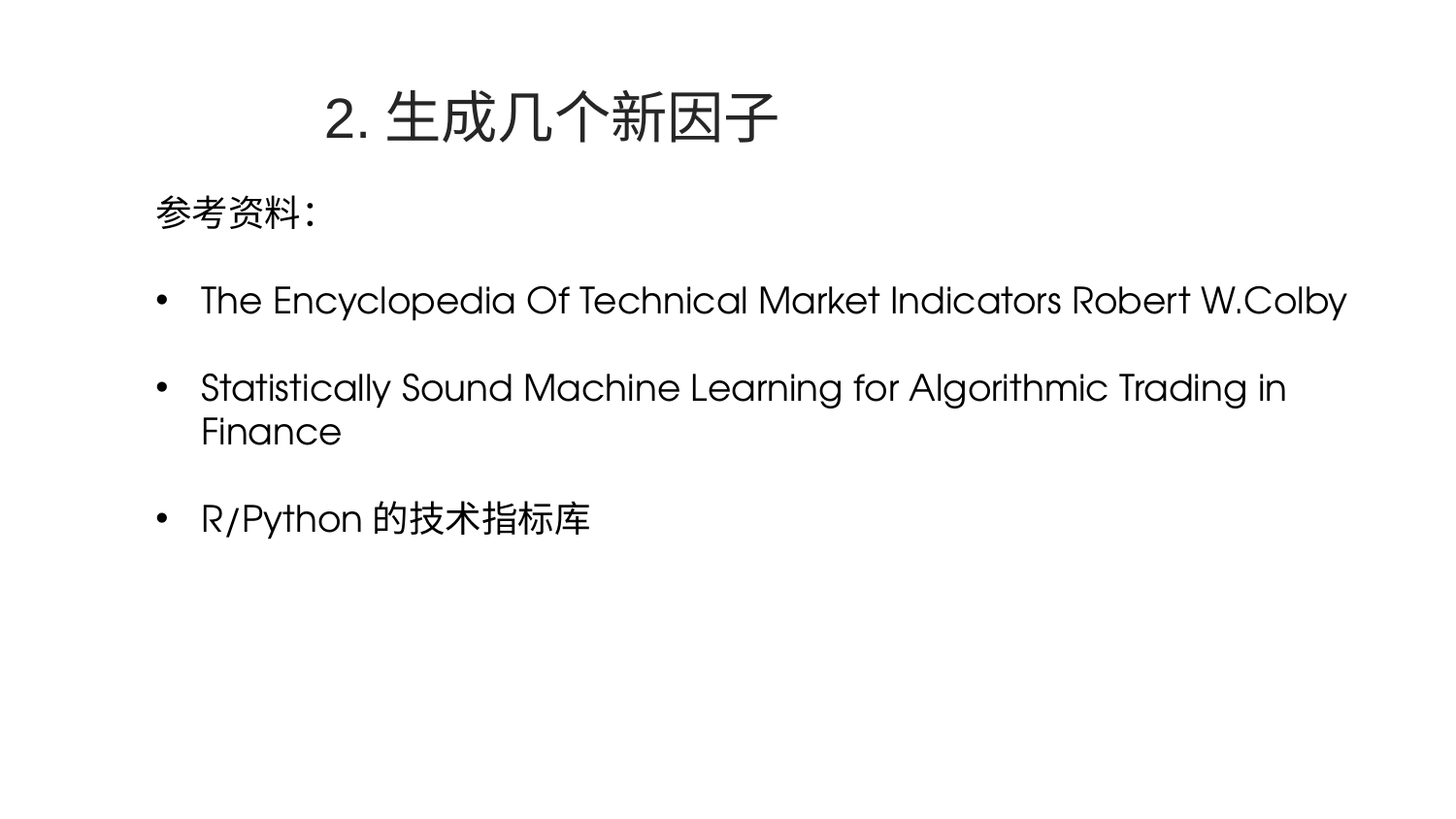

2.生成几个新因子
参考资料：

The Encyclopedia Of Technical Market Indicators Robert W.Colby

Statistically Sound Machine Learning for Algorithmic Trading in Finance

R/Python的技术指标库